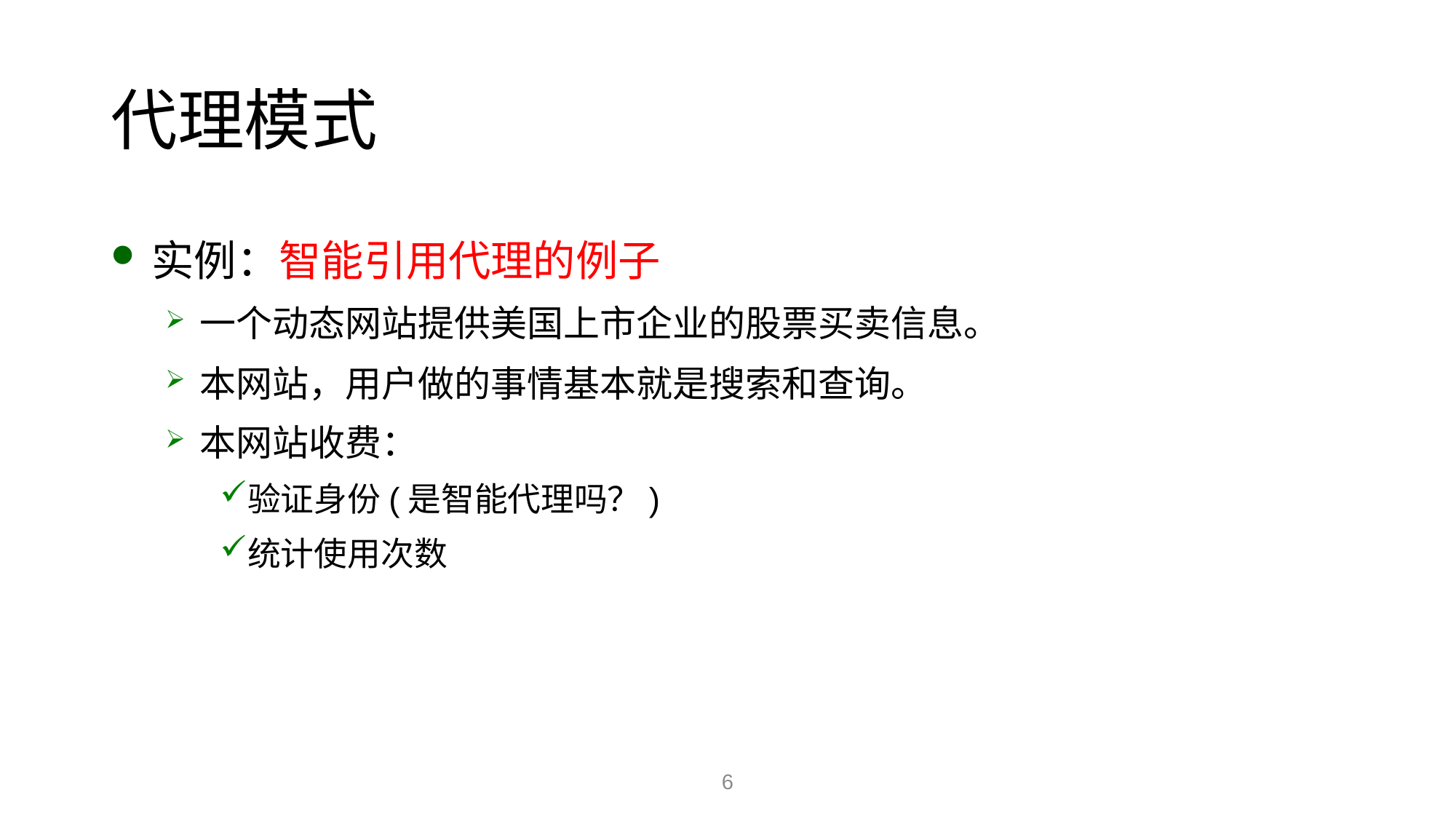

# 代理模式
实例：智能引用代理的例子
一个动态网站提供美国上市企业的股票买卖信息。
本网站，用户做的事情基本就是搜索和查询。
本网站收费：
验证身份(是智能代理吗？)
统计使用次数

6